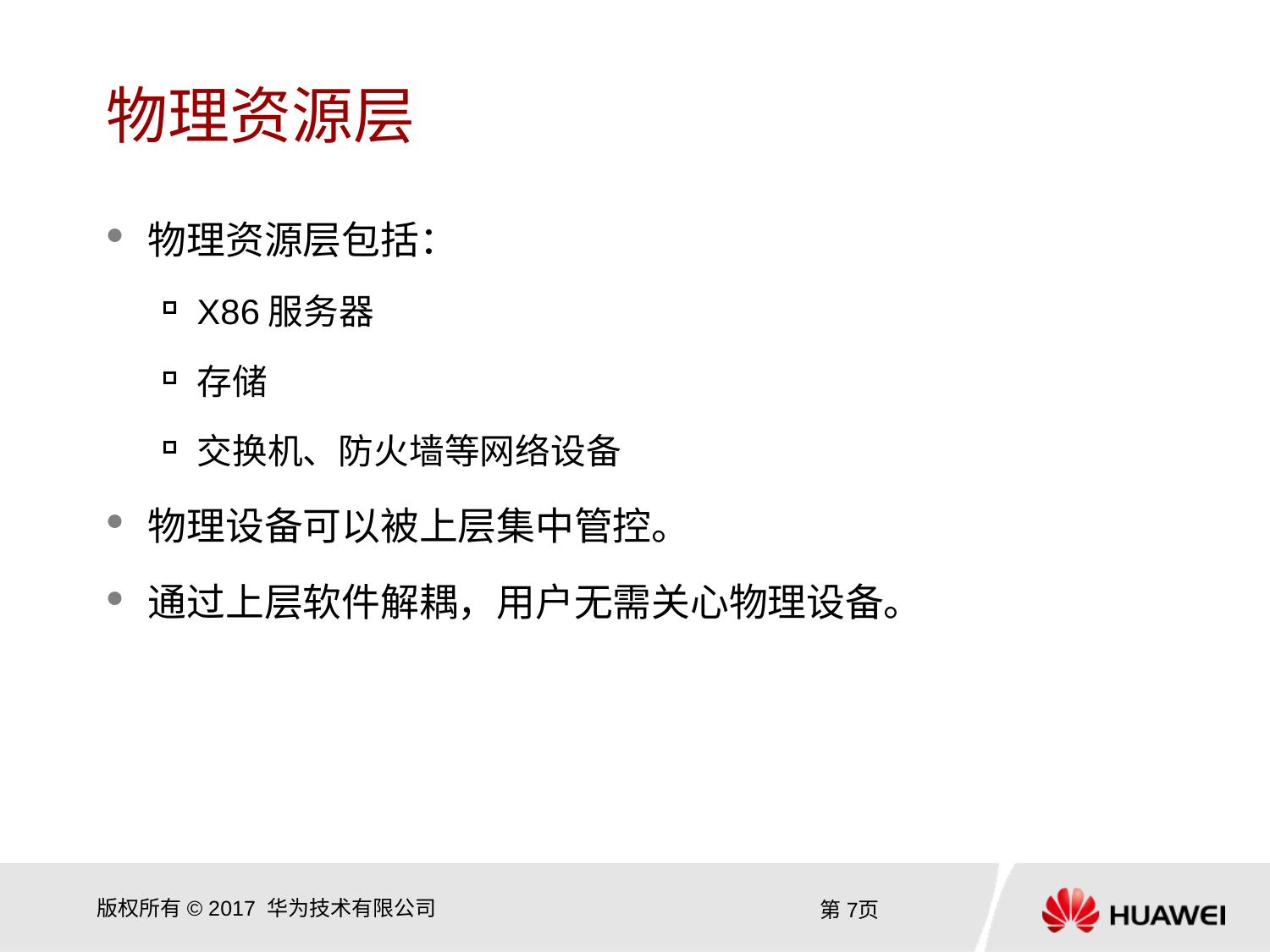

# 物理资源层
物理资源层包括：
X86服务器
存储
交换机、防火墙等网络设备
物理设备可以被上层集中管控。
通过上层软件解耦，用户无需关心物理设备。